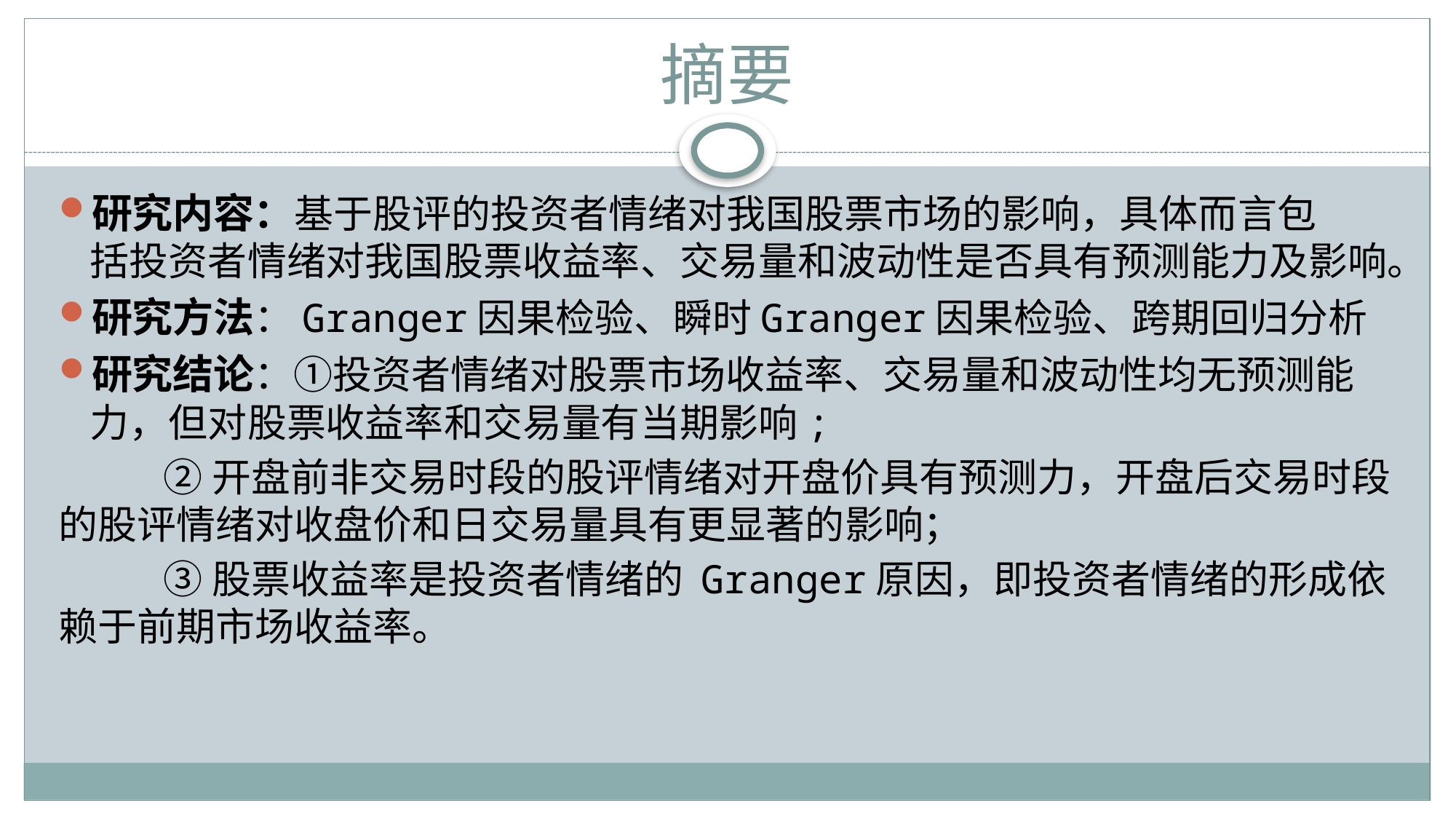

# 摘要
研究内容：基于股评的投资者情绪对我国股票市场的影响，具体而言包       括投资者情绪对我国股票收益率、交易量和波动性是否具有预测能力及影响。
研究方法：Granger因果检验、瞬时Granger因果检验、跨期回归分析
研究结论：①投资者情绪对股票市场收益率、交易量和波动性均无预测能力，但对股票收益率和交易量有当期影响;
            ②开盘前非交易时段的股评情绪对开盘价具有预测力，开盘后交易时段的股评情绪对收盘价和日交易量具有更显著的影响；
            ③股票收益率是投资者情绪的 Granger原因，即投资者情绪的形成依赖于前期市场收益率。